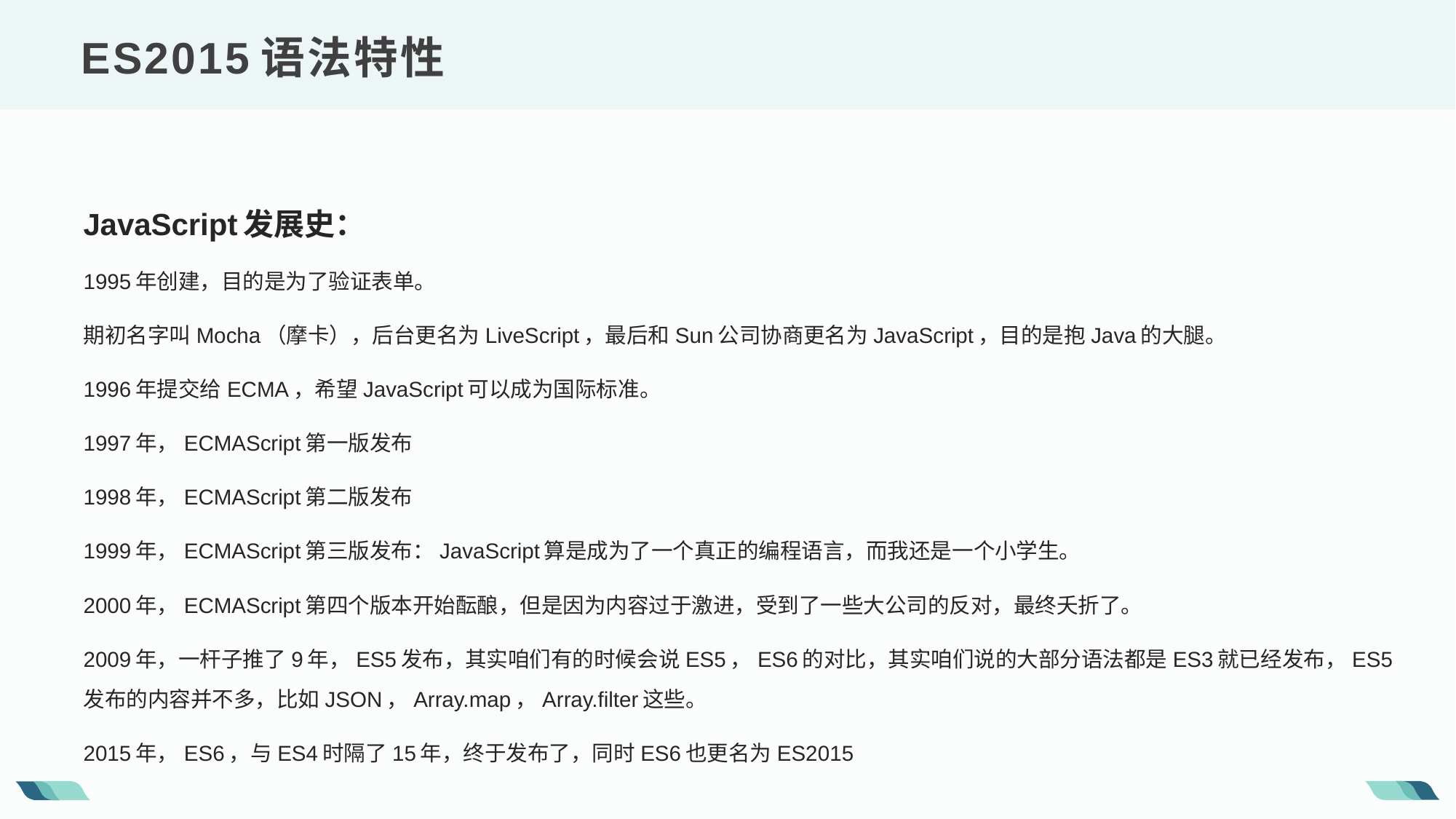

ES2015语法特性
JavaScript发展史：
1995年创建，目的是为了验证表单。
期初名字叫Mocha（摩卡），后台更名为LiveScript，最后和Sun公司协商更名为JavaScript，目的是抱Java的大腿。
1996年提交给ECMA，希望JavaScript可以成为国际标准。
1997年，ECMAScript第一版发布
1998年，ECMAScript第二版发布
1999年，ECMAScript第三版发布：JavaScript算是成为了一个真正的编程语言，而我还是一个小学生。
2000年，ECMAScript第四个版本开始酝酿，但是因为内容过于激进，受到了一些大公司的反对，最终夭折了。
2009年，一杆子推了9年，ES5发布，其实咱们有的时候会说ES5，ES6的对比，其实咱们说的大部分语法都是ES3就已经发布，ES5发布的内容并不多，比如JSON，Array.map，Array.filter这些。
2015年，ES6，与ES4时隔了15年，终于发布了，同时ES6也更名为ES2015